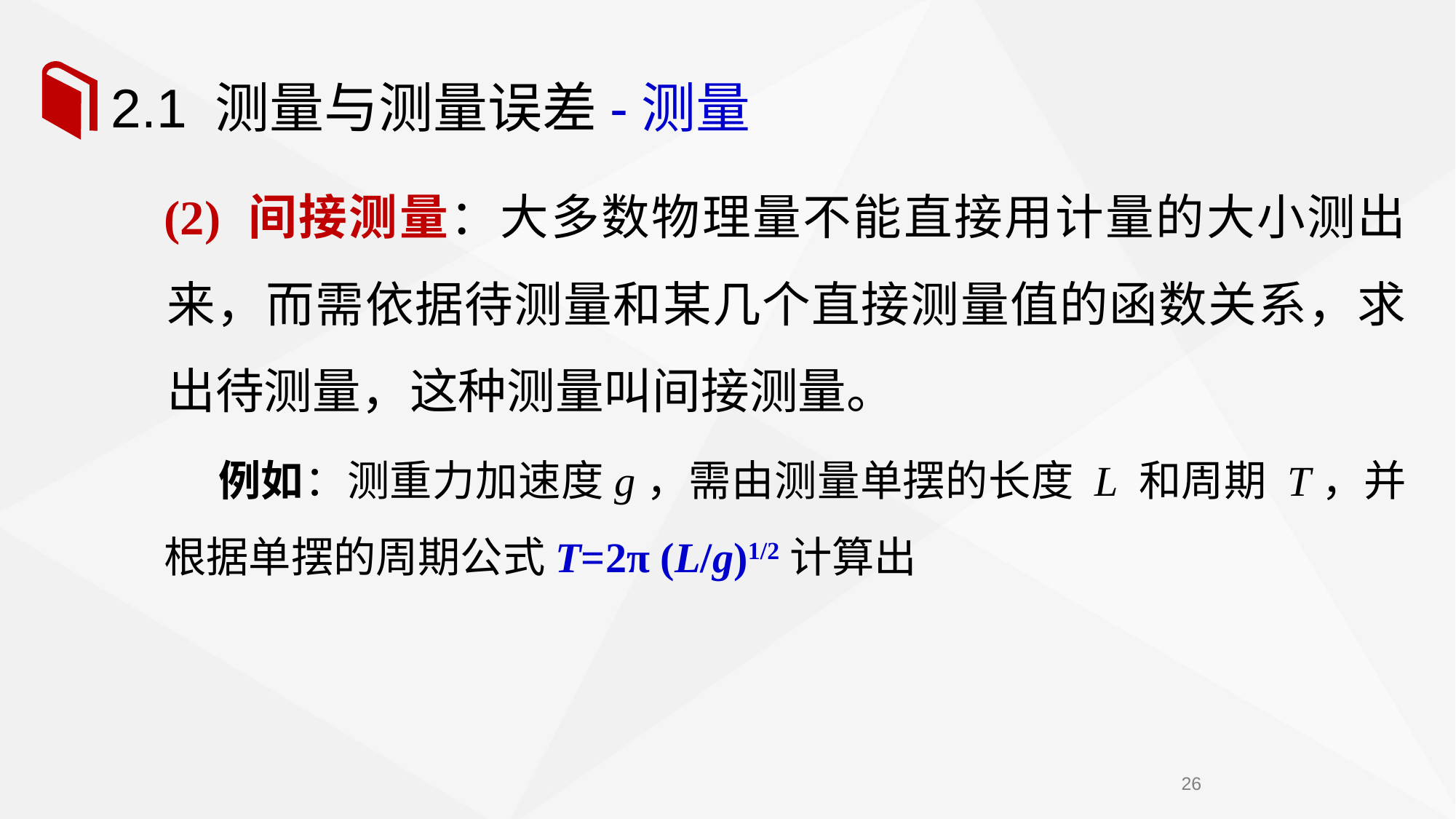

# 2.1 测量与测量误差-测量
(2) 间接测量：大多数物理量不能直接用计量的大小测出来，而需依据待测量和某几个直接测量值的函数关系，求出待测量，这种测量叫间接测量。
例如：测重力加速度g，需由测量单摆的长度 L 和周期 T，并根据单摆的周期公式T=2π (L/g)1/2计算出
26